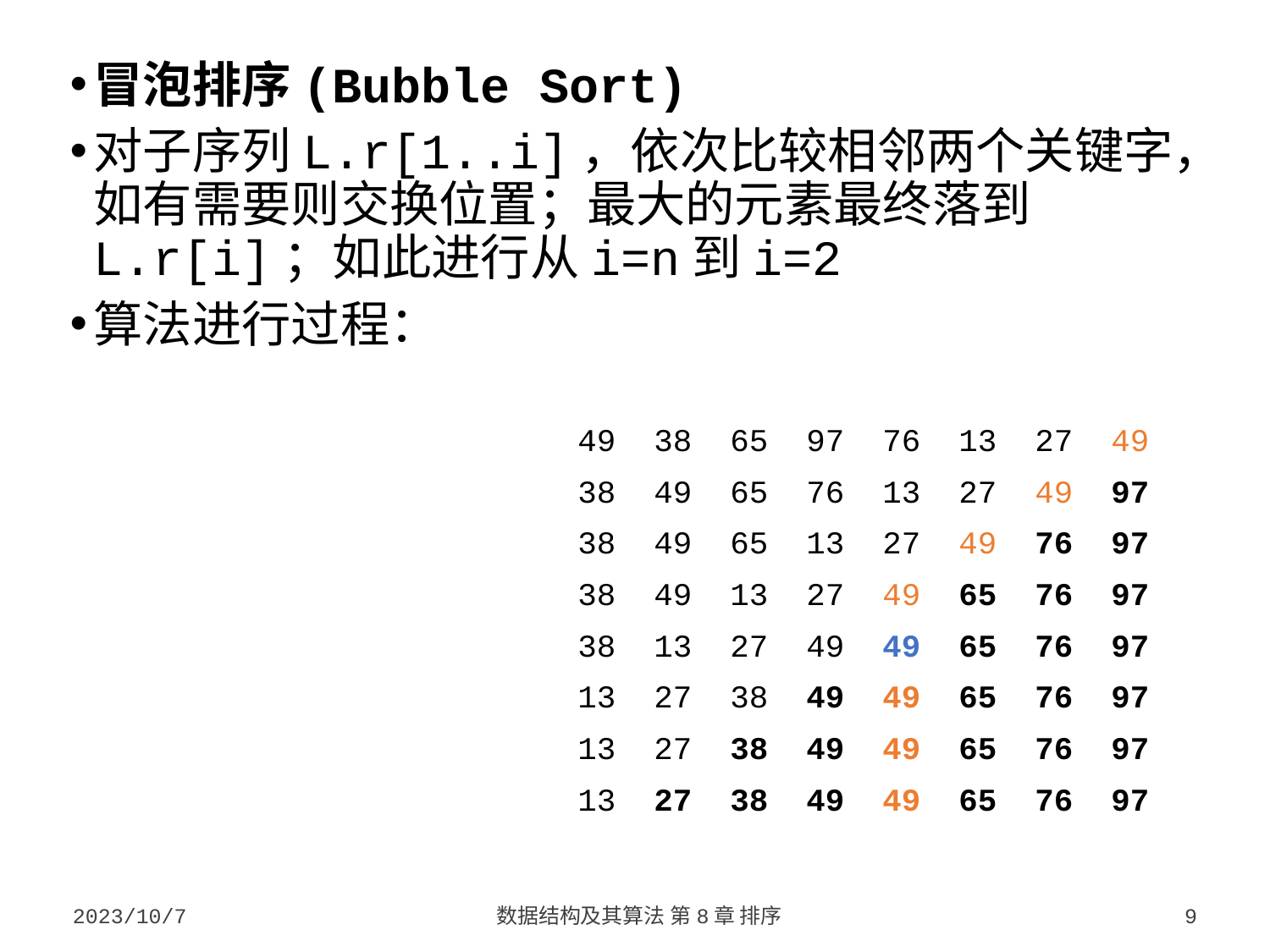

冒泡排序(Bubble Sort)
对子序列L.r[1..i]，依次比较相邻两个关键字，如有需要则交换位置；最大的元素最终落到L.r[i]；如此进行从i=n到i=2
算法进行过程：
49  38  65  97  76  13  27  49
38  49  65  76  13  27  49  97
38  49  65  13  27  49  76  97
38  49  13  27  49  65  76  97
38  13  27  49  49  65  76  97
13  27  38  49  49  65  76  97
13  27  38  49  49  65  76  97
13  27  38  49  49  65  76  97
2023/10/7
数据结构及其算法 第8章 排序
9